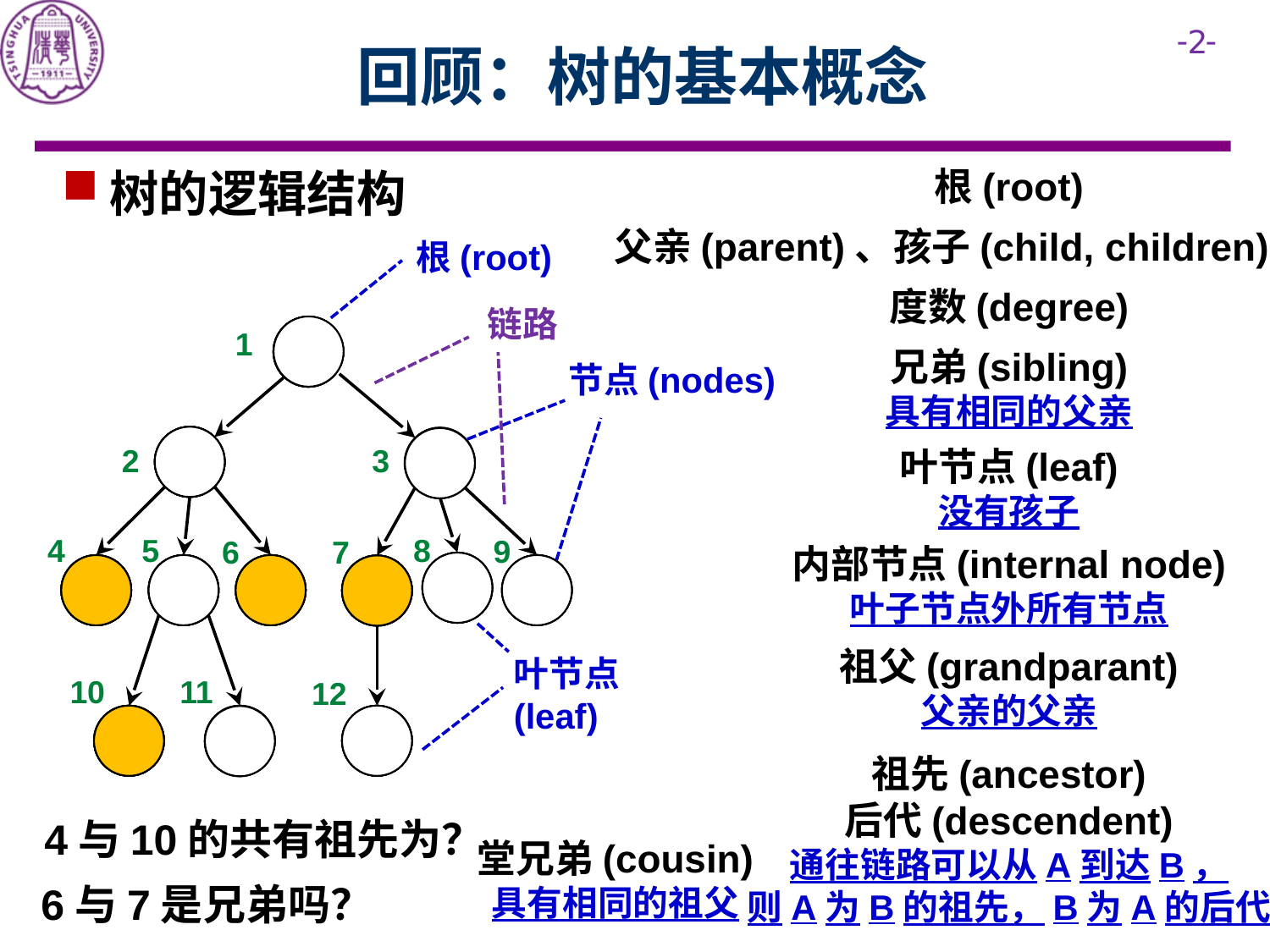

# 回顾：树的基本概念
根(root)
树的逻辑结构
父亲(parent)、孩子(child, children)
根(root)
度数(degree)
链路

1
兄弟(sibling)
具有相同的父亲
节点(nodes)

2
3
叶节点(leaf)
没有孩子
8
4
5
9
6
7
内部节点(internal node)
叶子节点外所有节点

叶节点(leaf)
祖父(grandparant)
父亲的父亲
10
11
12

祖先(ancestor)
后代(descendent)
通往链路可以从A到达B，
则A为B的祖先，B为A的后代
4与10的共有祖先为？
堂兄弟(cousin)
具有相同的祖父
6与7是兄弟吗？